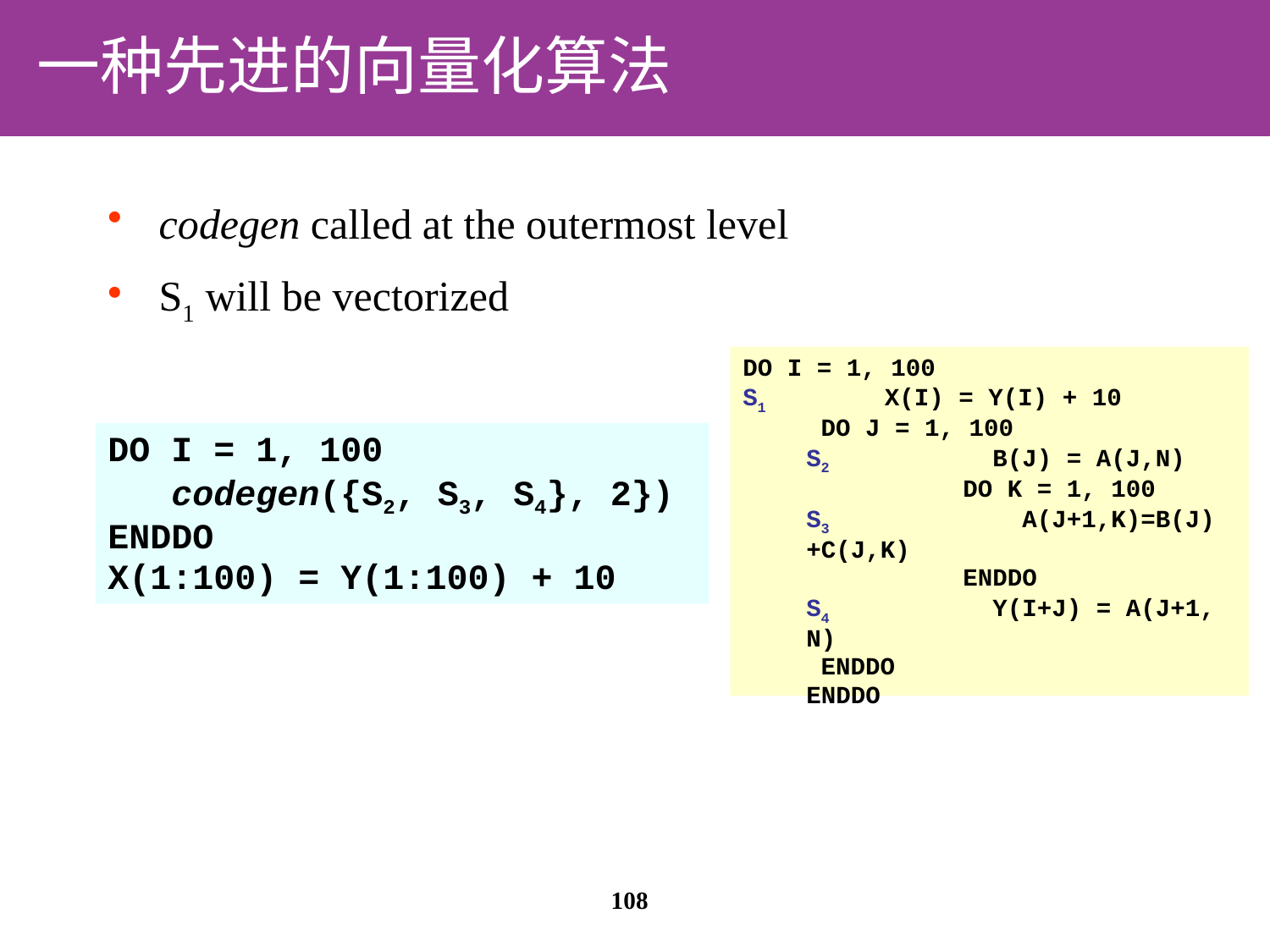

# 一种先进的向量化算法
  codegen called at the outermost level
  S1 will be vectorized

DO I = 1, 100
S1	 X(I) = Y(I) + 10
 DO J = 1, 100
S2	    B(J) = A(J,N)
	  DO K = 1, 100
S3	      A(J+1,K)=B(J)+C(J,K)
	  ENDDO
S4	    Y(I+J) = A(J+1, N)
 ENDDO
ENDDO
DO I = 1, 100
   codegen({S2, S3, S4}, 2})
ENDDO
X(1:100) = Y(1:100) + 10
108